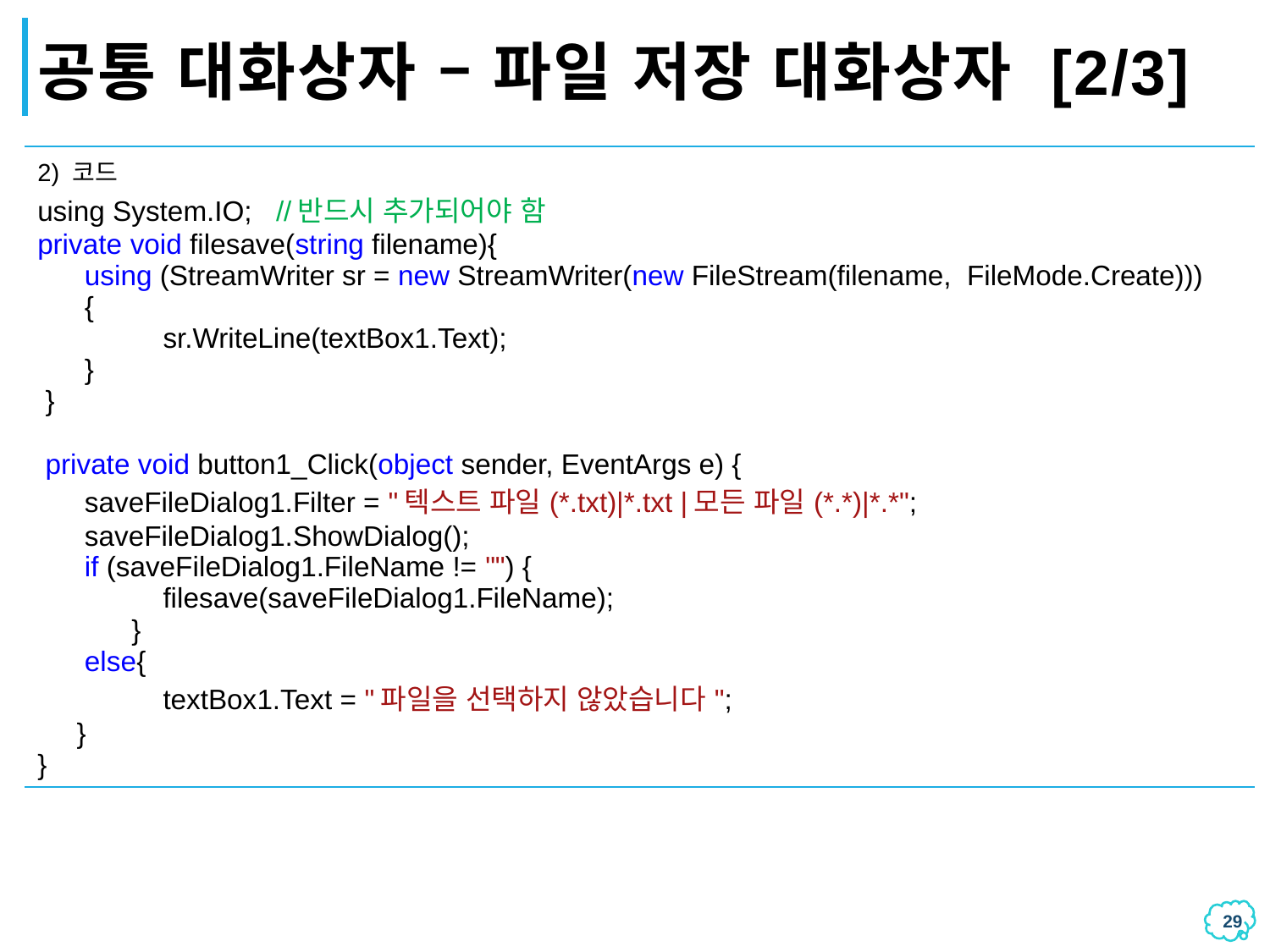

# 공통 대화상자 – 파일 저장 대화상자 [2/3]
| 2) 코드 using System.IO; //반드시 추가되어야 함 private void filesave(string filename){ using (StreamWriter sr = new StreamWriter(new FileStream(filename, FileMode.Create))) { sr.WriteLine(textBox1.Text); } } private void button1\_Click(object sender, EventArgs e) { saveFileDialog1.Filter = "텍스트 파일(\*.txt)|\*.txt |모든 파일(\*.\*)|\*.\*"; saveFileDialog1.ShowDialog(); if (saveFileDialog1.FileName != "") { filesave(saveFileDialog1.FileName); } else{ textBox1.Text = "파일을 선택하지 않았습니다"; } } |
| --- |
29